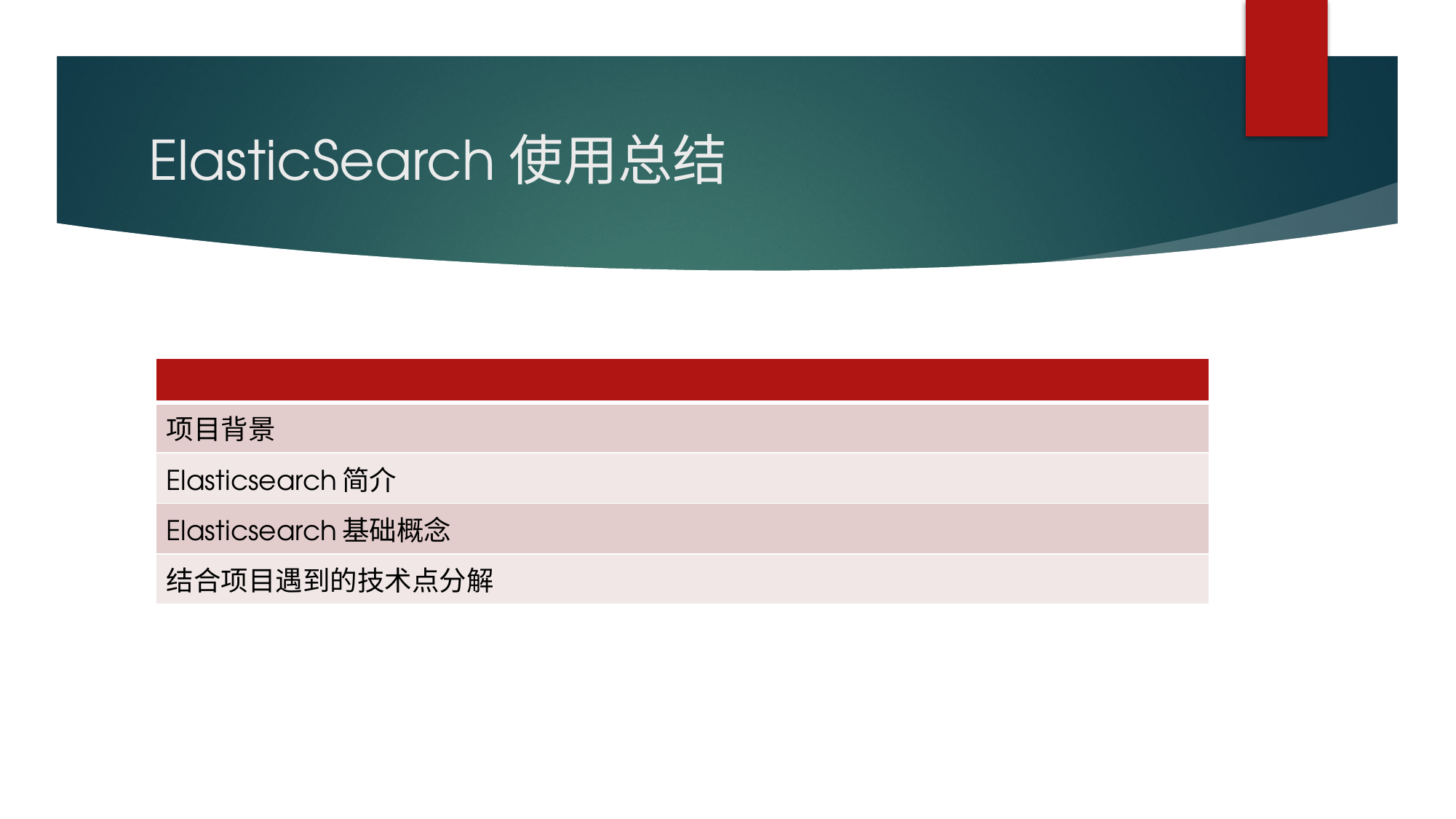

# ElasticSearch使用总结
|  |
| --- |
| 项目背景 |
| Elasticsearch简介 |
| Elasticsearch基础概念 |
| 结合项目遇到的技术点分解 |